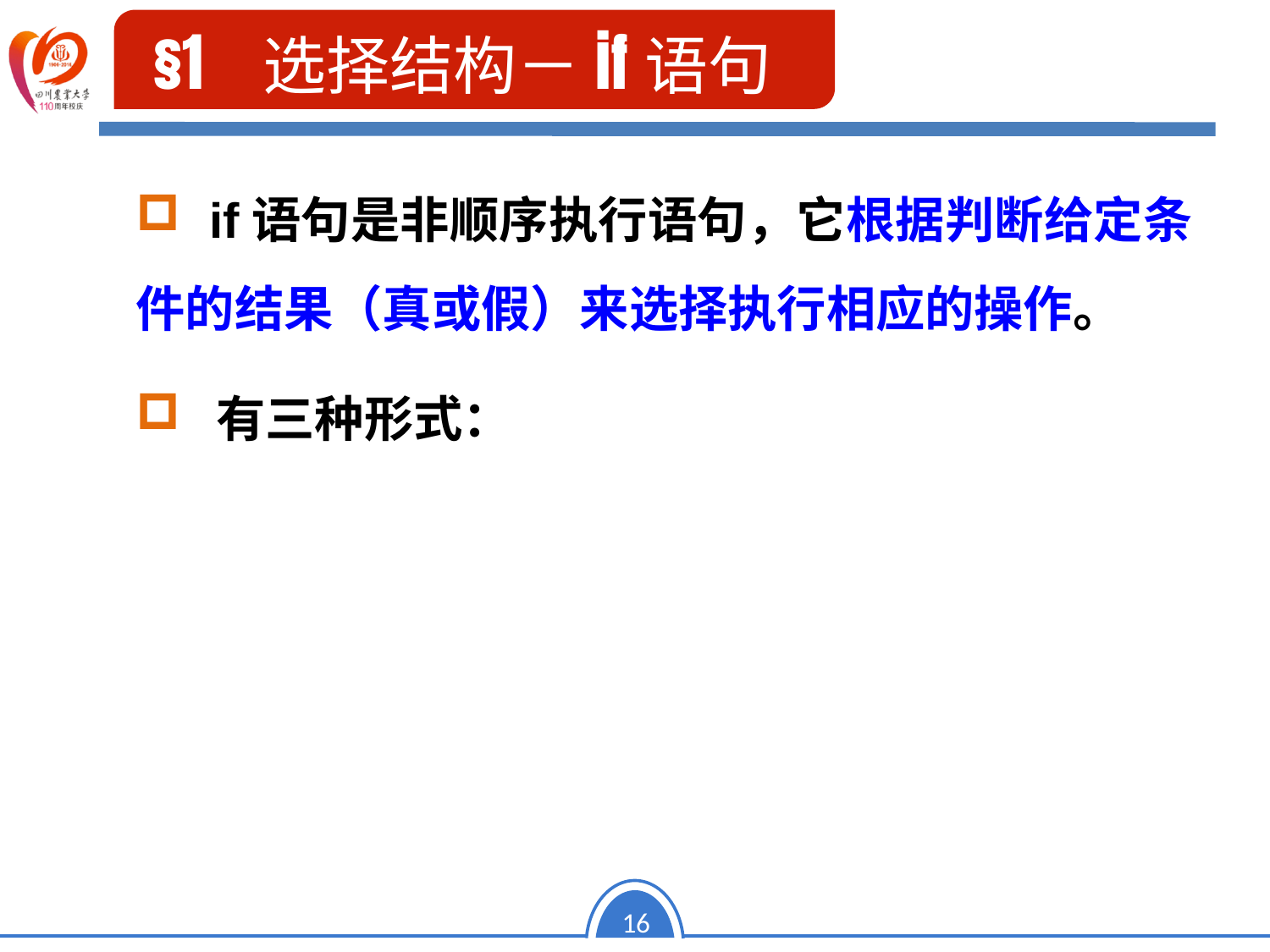

§1   选择结构－if语句
  if语句是非顺序执行语句，它根据判断给定条件的结果（真或假）来选择执行相应的操作。
  有三种形式：